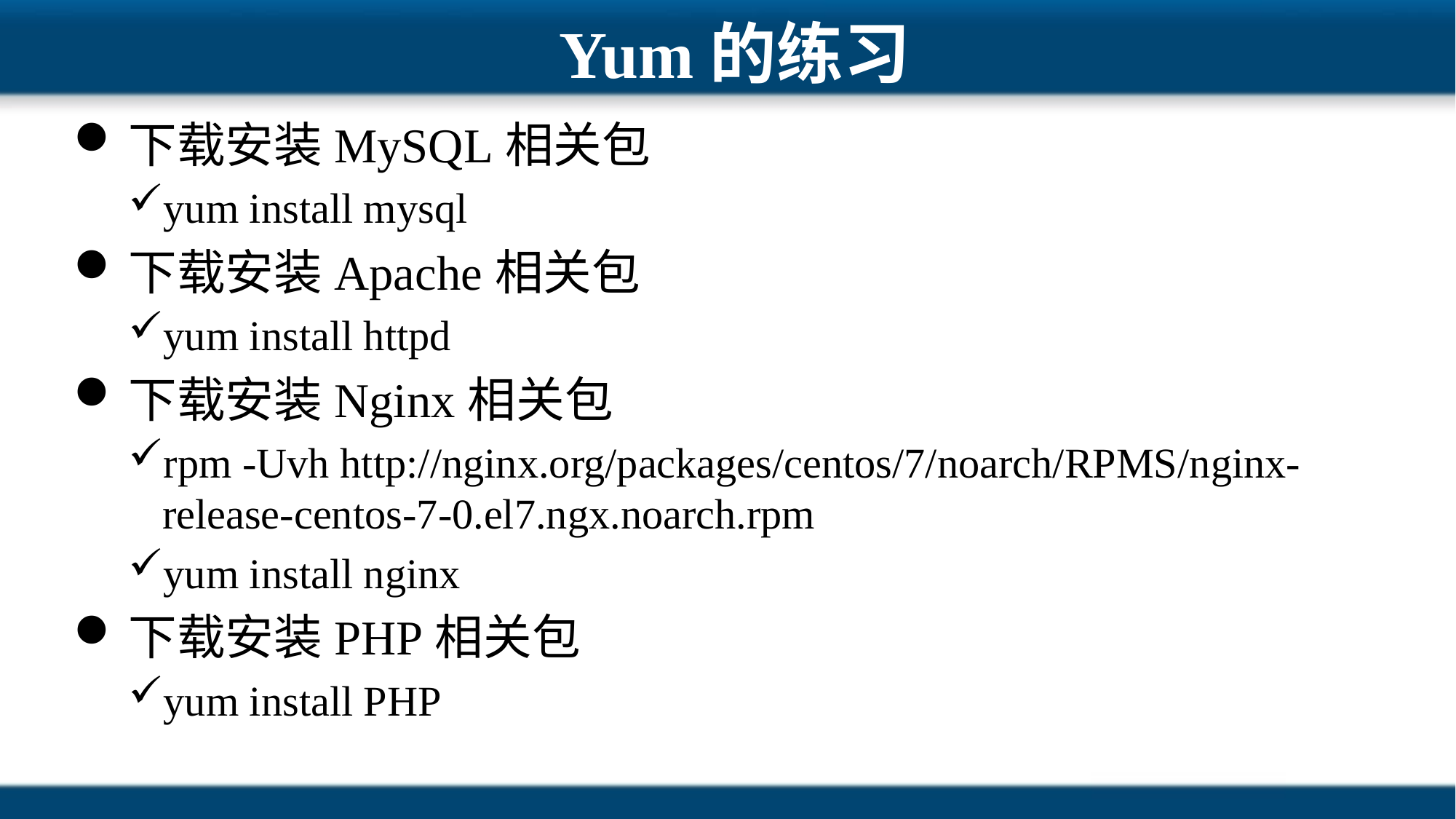

# Yum的练习
下载安装MySQL相关包
yum install mysql
下载安装Apache相关包
yum install httpd
下载安装Nginx相关包
rpm -Uvh http://nginx.org/packages/centos/7/noarch/RPMS/nginx-release-centos-7-0.el7.ngx.noarch.rpm
yum install nginx
下载安装PHP相关包
yum install PHP